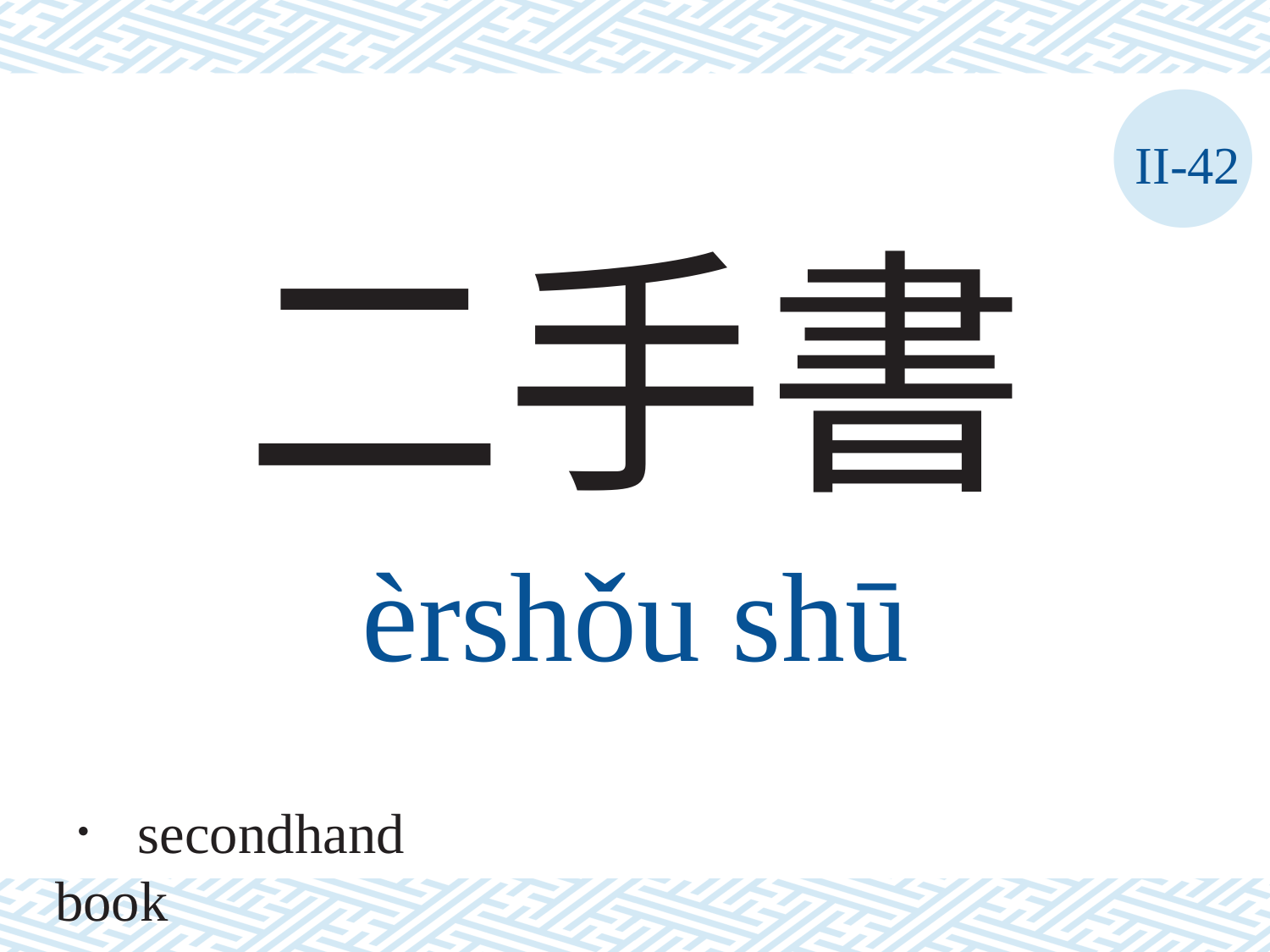

II-42
二手書
èrshǒu	shū
． secondhand book